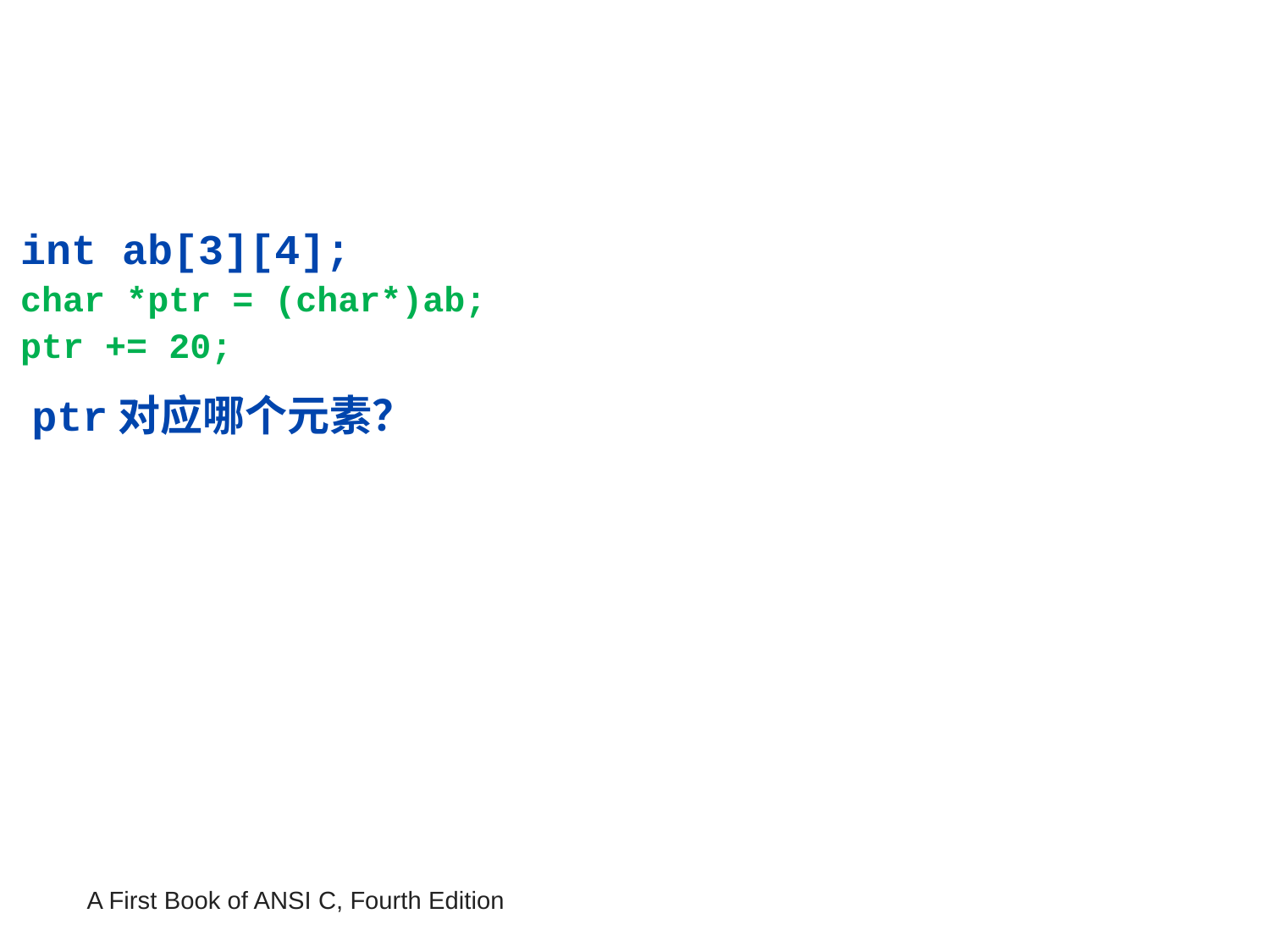

int ab[3][4];
char *ptr = (char*)ab;
ptr += 20;
ptr对应哪个元素？

A First Book of ANSI C, Fourth Edition
56